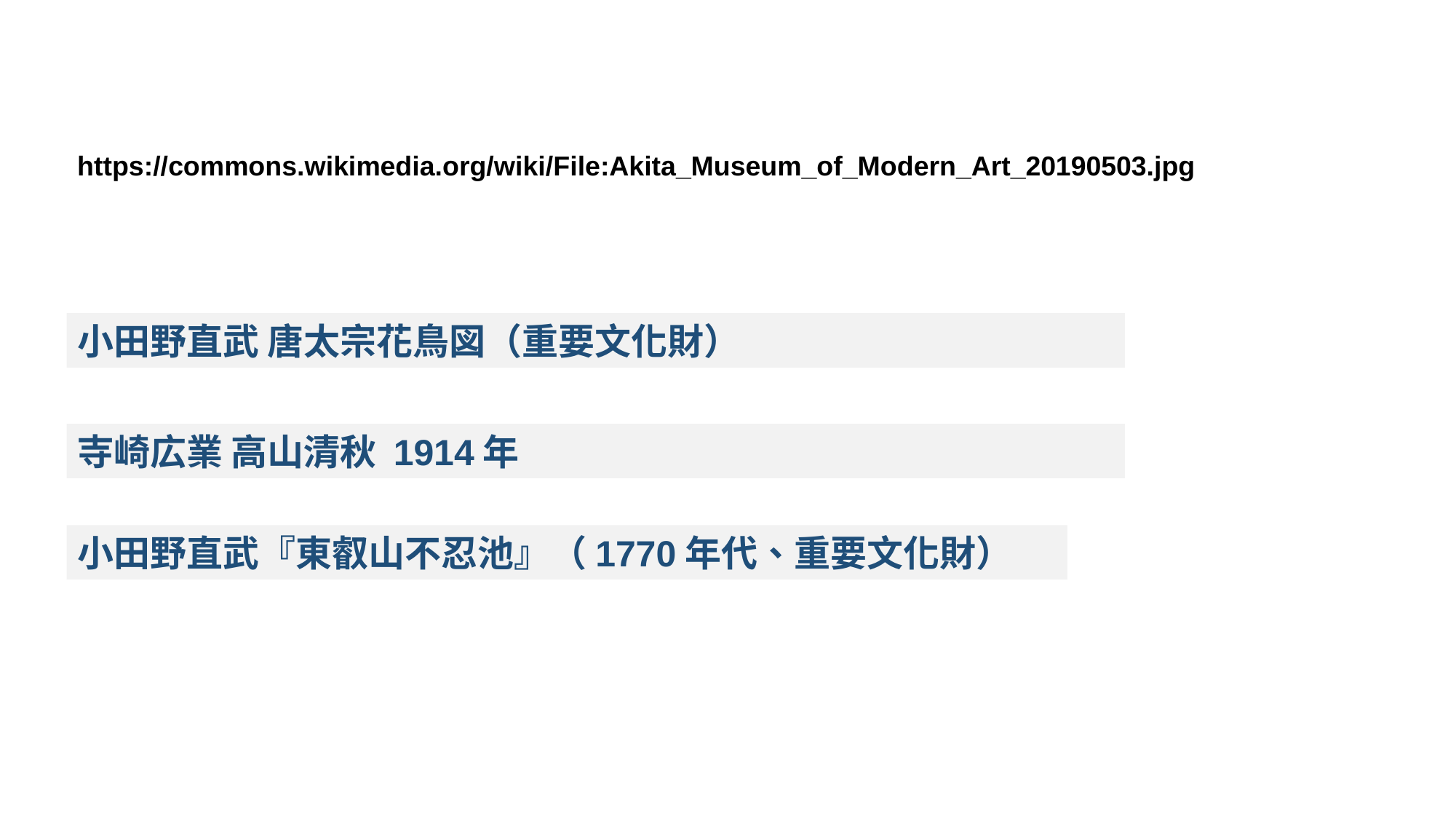

https://commons.wikimedia.org/wiki/File:Akita_Museum_of_Modern_Art_20190503.jpg
小田野直武 唐太宗花鳥図（重要文化財）
寺崎広業 高山清秋 1914年
小田野直武『東叡山不忍池』（1770年代、重要文化財）